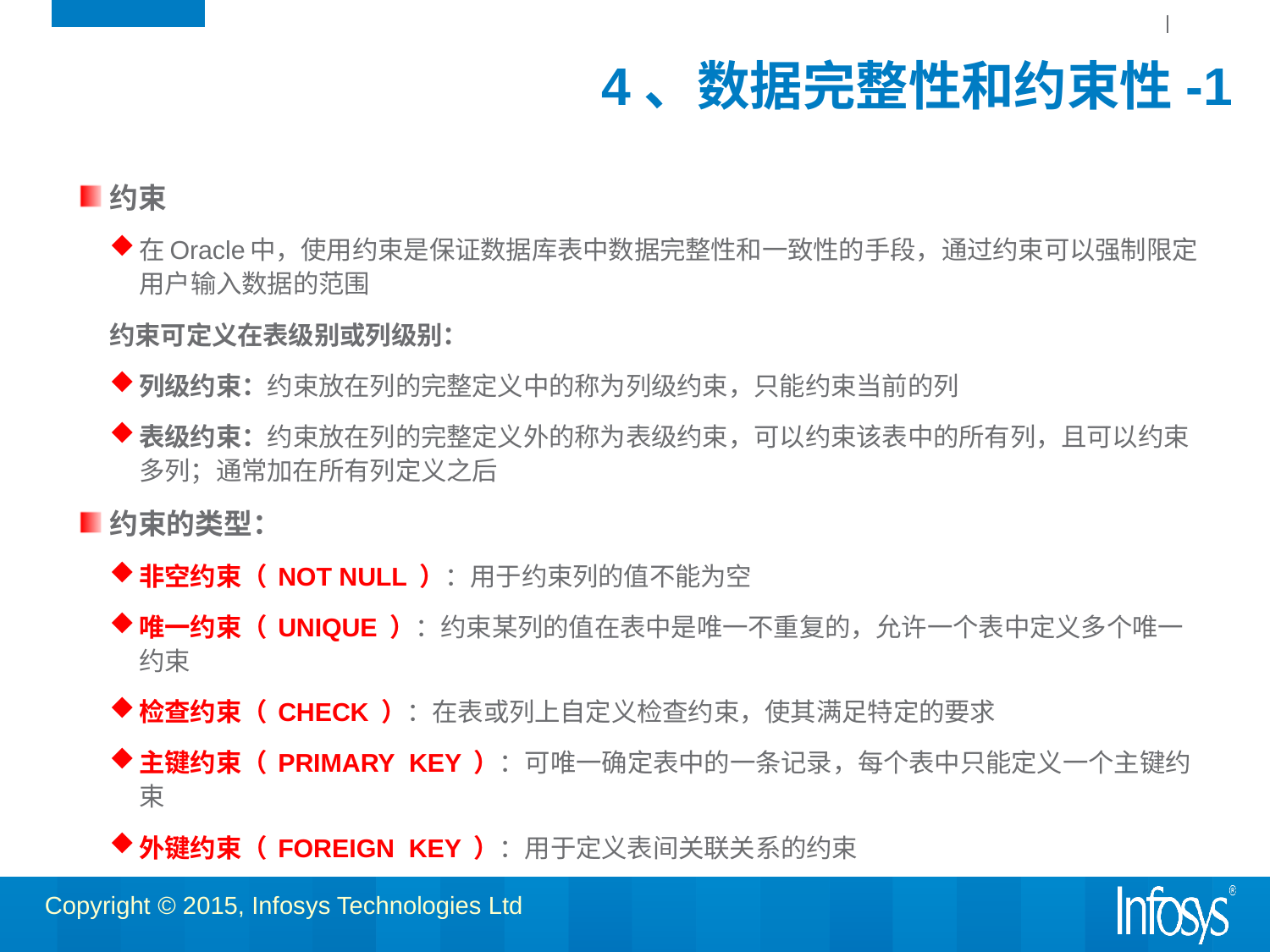

# 4、数据完整性和约束性-1
约束
在Oracle中，使用约束是保证数据库表中数据完整性和一致性的手段，通过约束可以强制限定用户输入数据的范围
约束可定义在表级别或列级别：
列级约束：约束放在列的完整定义中的称为列级约束，只能约束当前的列
表级约束：约束放在列的完整定义外的称为表级约束，可以约束该表中的所有列，且可以约束多列；通常加在所有列定义之后
约束的类型：
非空约束（ NOT NULL ）：用于约束列的值不能为空
唯一约束（ UNIQUE ）：约束某列的值在表中是唯一不重复的，允许一个表中定义多个唯一约束
检查约束（ CHECK ）：在表或列上自定义检查约束，使其满足特定的要求
主键约束（ PRIMARY  KEY ）：可唯一确定表中的一条记录，每个表中只能定义一个主键约束
外键约束（ FOREIGN  KEY ）：用于定义表间关联关系的约束